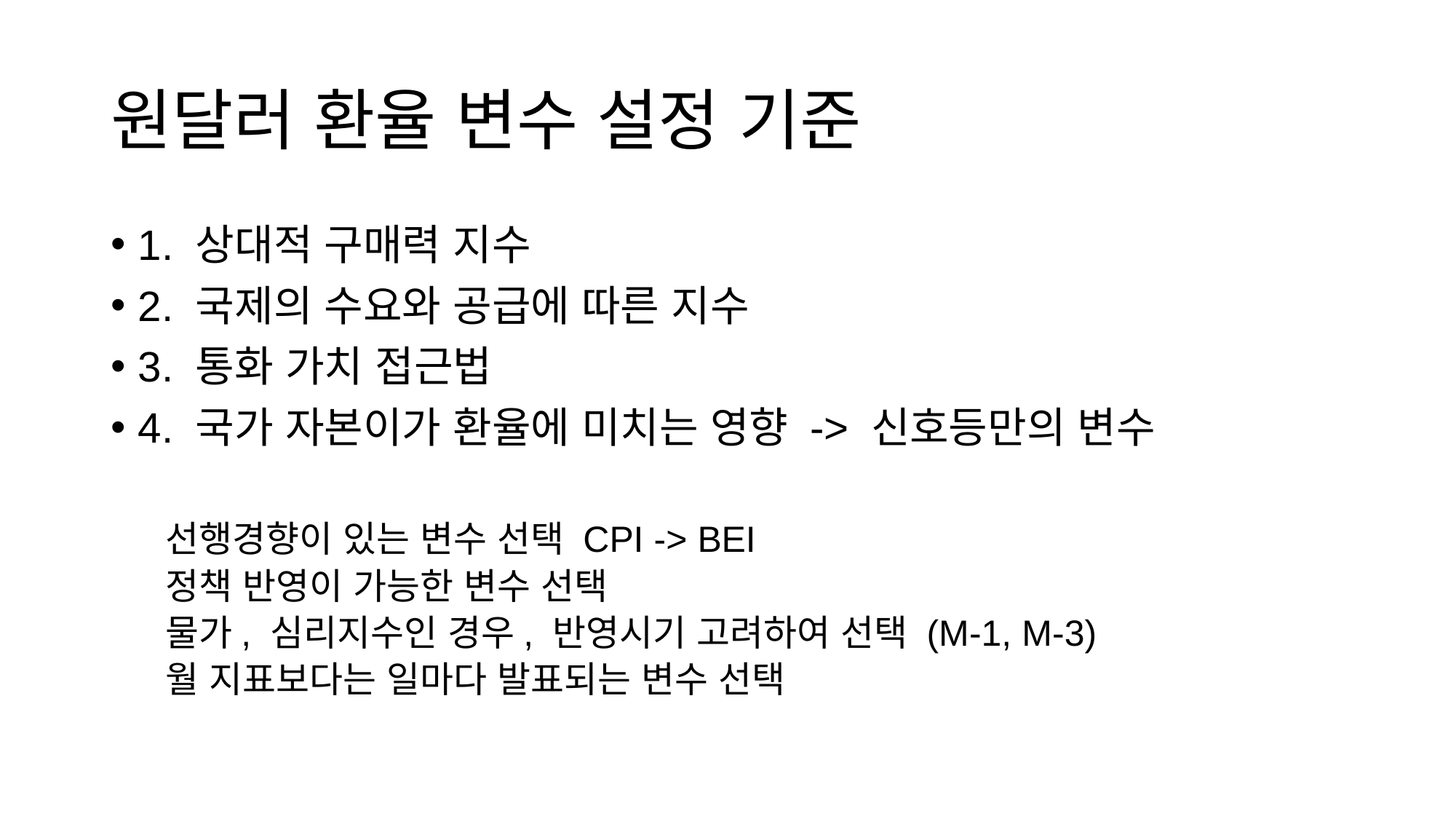

# 원달러 환율 변수 설정 기준
1. 상대적 구매력 지수
2. 국제의 수요와 공급에 따른 지수
3. 통화 가치 접근법
4. 국가 자본이가 환율에 미치는 영향 -> 신호등만의 변수

선행경향이 있는 변수 선택 CPI -> BEI
정책 반영이 가능한 변수 선택
물가, 심리지수인 경우, 반영시기 고려하여 선택 (M-1, M-3)
월 지표보다는 일마다 발표되는 변수 선택